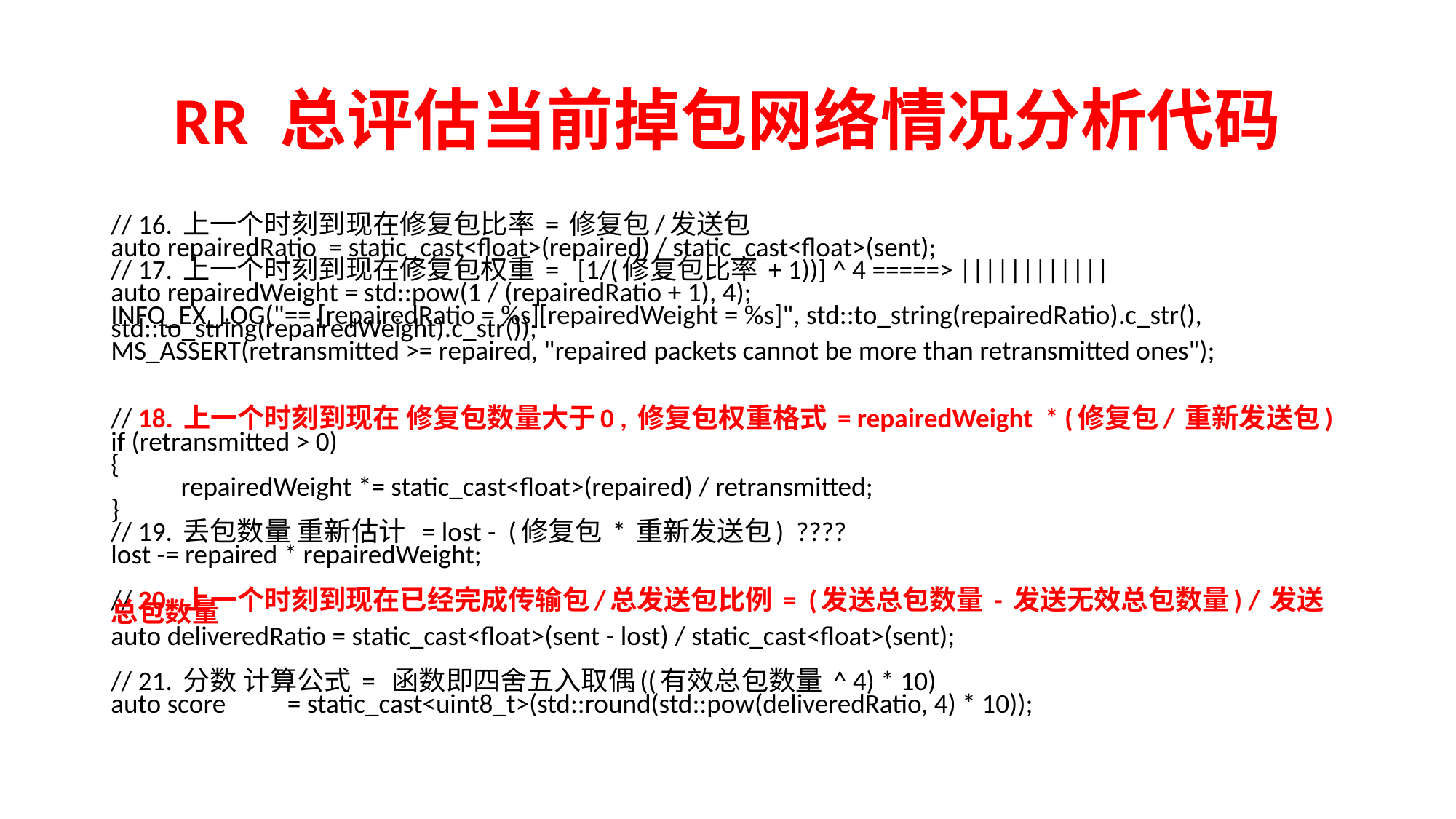

# RR 总评估当前掉包网络情况分析代码
// 16. 上一个时刻到现在修复包比率 = 修复包/发送包
auto repairedRatio  = static_cast<float>(repaired) / static_cast<float>(sent);
// 17. 上一个时刻到现在修复包权重 =   [1/(修复包比率 + 1))] ^ 4 =====> ||||||||||||
auto repairedWeight = std::pow(1 / (repairedRatio + 1), 4);
INFO_EX_LOG("== [repairedRatio = %s][repairedWeight = %s]", std::to_string(repairedRatio).c_str(), std::to_string(repairedWeight).c_str());
MS_ASSERT(retransmitted >= repaired, "repaired packets cannot be more than retransmitted ones");

// 18. 上一个时刻到现在 修复包数量大于0 , 修复包权重格式 = repairedWeight  * (修复包/ 重新发送包)
if (retransmitted > 0)
{
	repairedWeight *= static_cast<float>(repaired) / retransmitted;
}
// 19. 丢包数量 重新估计  = lost -  (修复包 * 重新发送包)  ????
lost -= repaired * repairedWeight;

// 20. 上一个时刻到现在已经完成传输包/总发送包比例 =  (发送总包数量 - 发送无效总包数量) / 发送总包数量
auto deliveredRatio = static_cast<float>(sent - lost) / static_cast<float>(sent);

// 21. 分数 计算公式 =  函数即四舍五入取偶((有效总包数量 ^ 4) * 10)
auto score          = static_cast<uint8_t>(std::round(std::pow(deliveredRatio, 4) * 10));